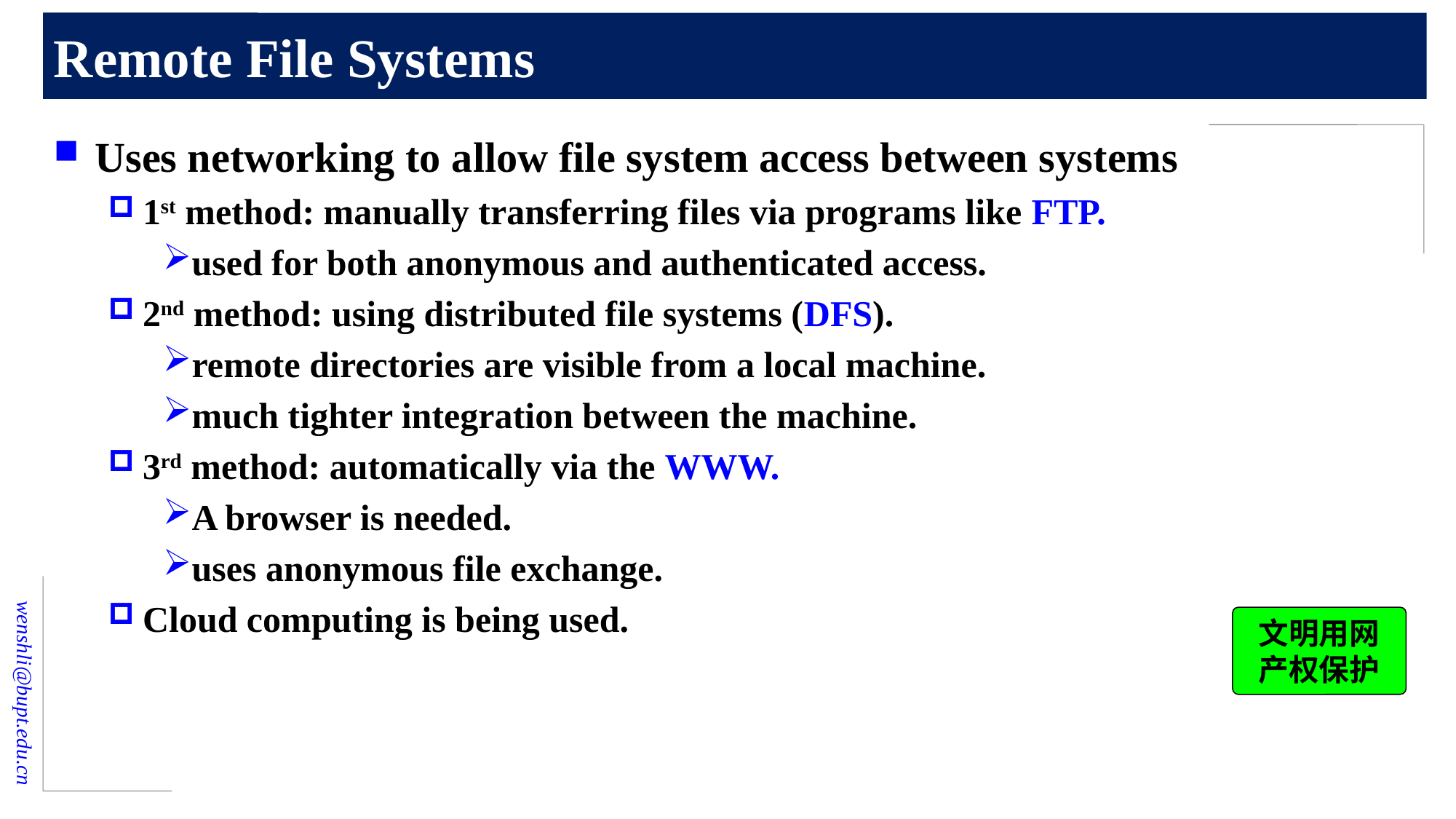

# Remote File Systems
Uses networking to allow file system access between systems
1st method: manually transferring files via programs like FTP.
used for both anonymous and authenticated access.
2nd method: using distributed file systems (DFS).
remote directories are visible from a local machine.
much tighter integration between the machine.
3rd method: automatically via the WWW.
A browser is needed.
uses anonymous file exchange.
Cloud computing is being used.
文明用网
产权保护
43